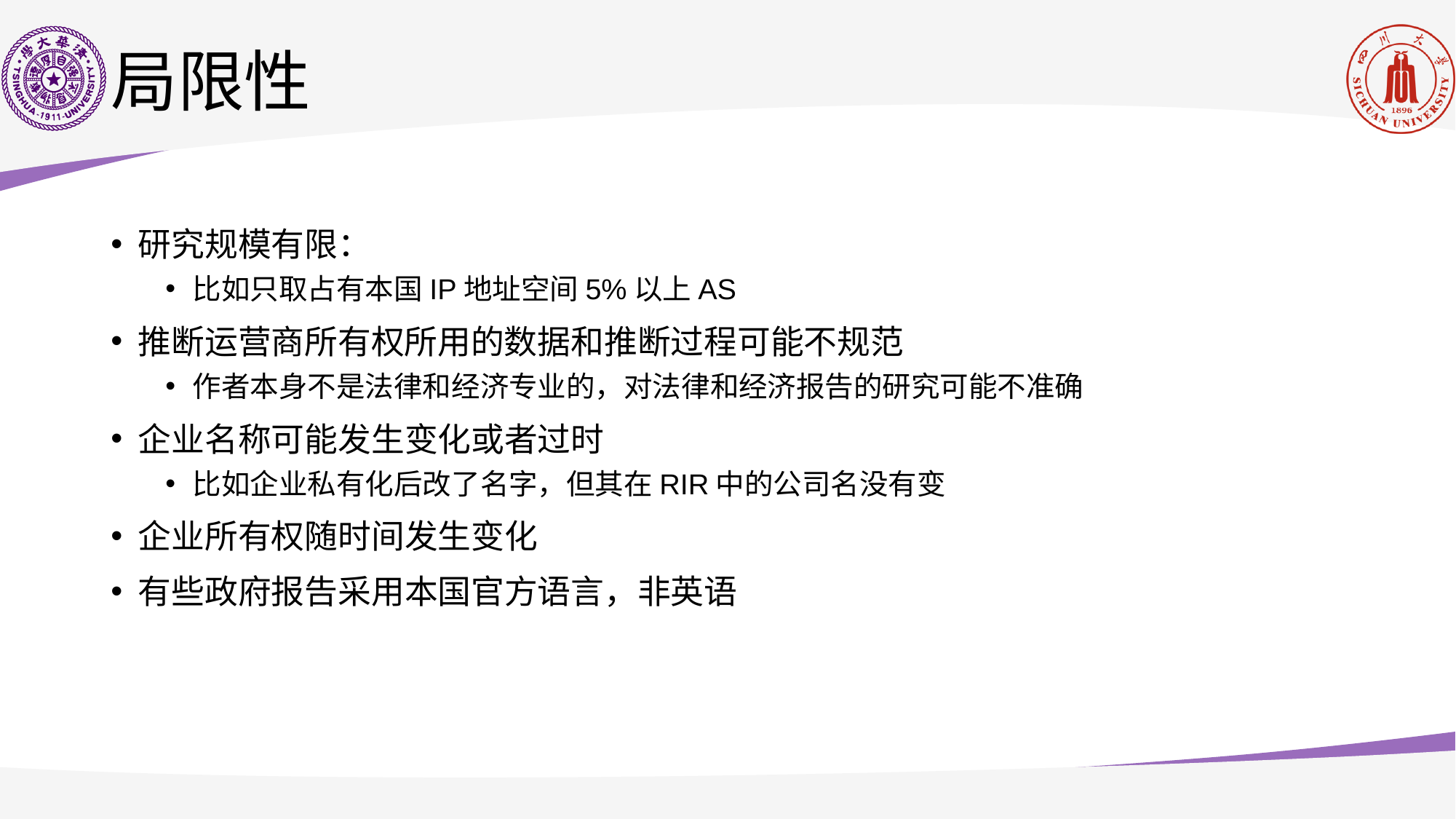

# 局限性
研究规模有限：
比如只取占有本国IP地址空间5%以上AS
推断运营商所有权所用的数据和推断过程可能不规范
作者本身不是法律和经济专业的，对法律和经济报告的研究可能不准确
企业名称可能发生变化或者过时
比如企业私有化后改了名字，但其在RIR中的公司名没有变
企业所有权随时间发生变化
有些政府报告采用本国官方语言，非英语